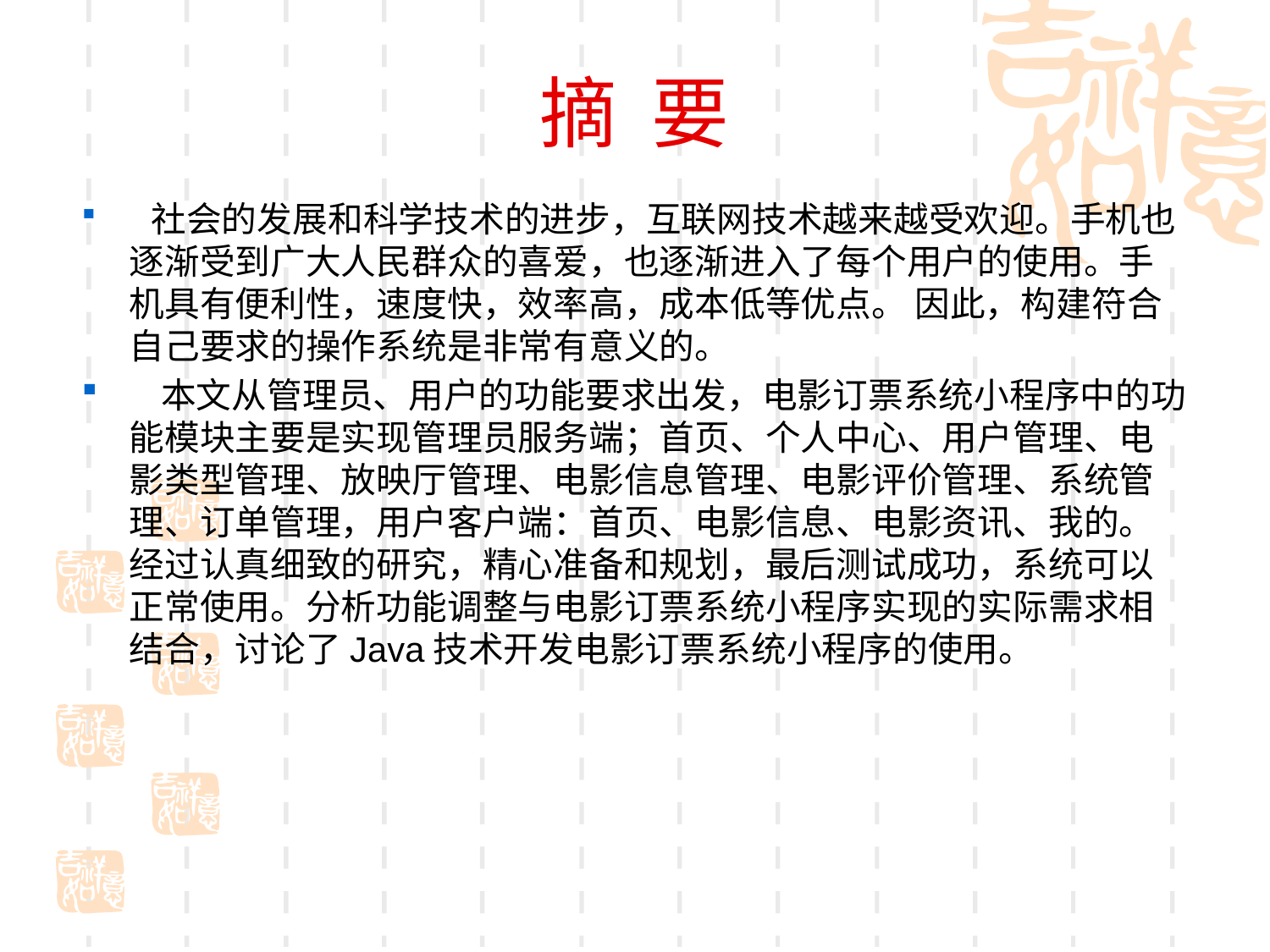

# 摘  要
  社会的发展和科学技术的进步，互联网技术越来越受欢迎。手机也逐渐受到广大人民群众的喜爱，也逐渐进入了每个用户的使用。手机具有便利性，速度快，效率高，成本低等优点。 因此，构建符合自己要求的操作系统是非常有意义的。
   本文从管理员、用户的功能要求出发，电影订票系统小程序中的功能模块主要是实现管理员服务端；首页、个人中心、用户管理、电影类型管理、放映厅管理、电影信息管理、电影评价管理、系统管理、订单管理，用户客户端：首页、电影信息、电影资讯、我的。经过认真细致的研究，精心准备和规划，最后测试成功，系统可以正常使用。分析功能调整与电影订票系统小程序实现的实际需求相结合，讨论了Java技术开发电影订票系统小程序的使用。